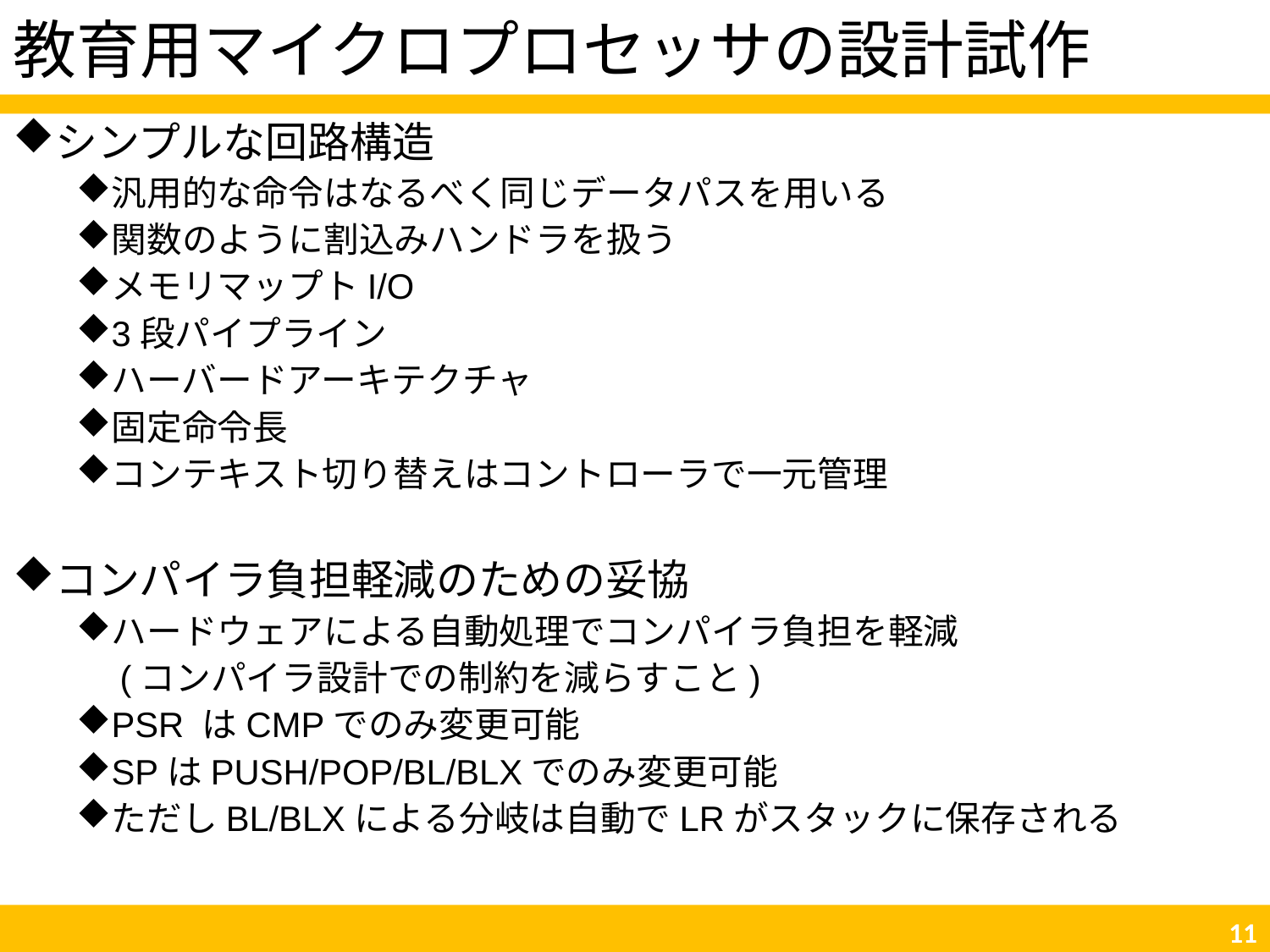

# 教育用マイクロプロセッサの設計試作
シンプルな回路構造
汎用的な命令はなるべく同じデータパスを用いる
関数のように割込みハンドラを扱う
メモリマップトI/O
3段パイプライン
ハーバードアーキテクチャ
固定命令長
コンテキスト切り替えはコントローラで一元管理

コンパイラ負担軽減のための妥協
ハードウェアによる自動処理でコンパイラ負担を軽減
　(コンパイラ設計での制約を減らすこと)
PSR はCMPでのみ変更可能
SPはPUSH/POP/BL/BLXでのみ変更可能
ただしBL/BLXによる分岐は自動でLRがスタックに保存される
11